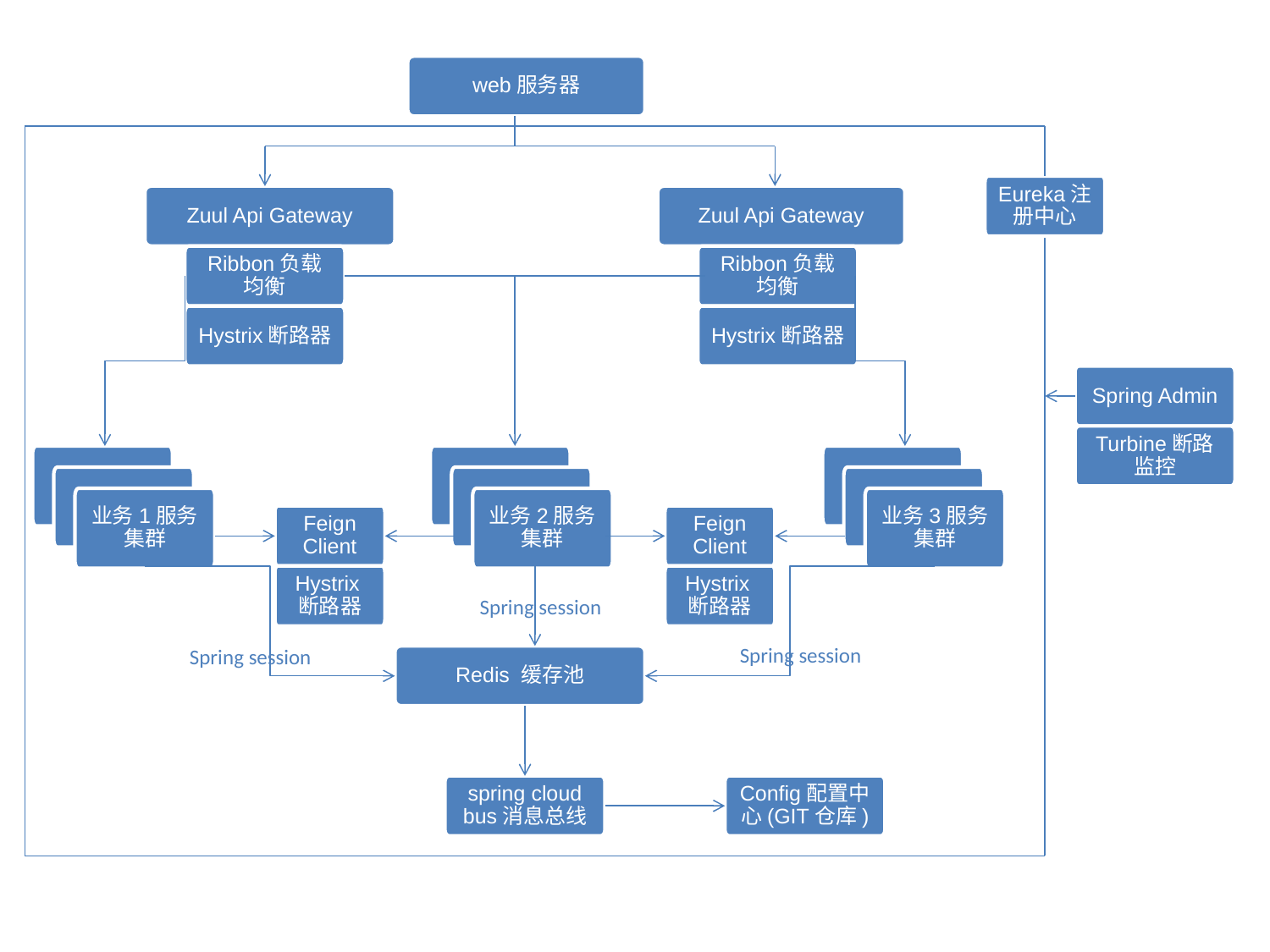

web服务器
Eureka注册中心
Zuul Api Gateway
Zuul Api Gateway
Ribbon负载均衡
Ribbon负载均衡
Hystrix断路器
Hystrix断路器
Spring Admin
Turbine断路监控

业务1服务集群
业务2服务集群
业务3服务集群
Feign Client
Feign Client
Hystrix断路器
Hystrix断路器
Spring session
Spring session
Spring session
Redis 缓存池
spring cloud bus消息总线
Config配置中心(GIT仓库)